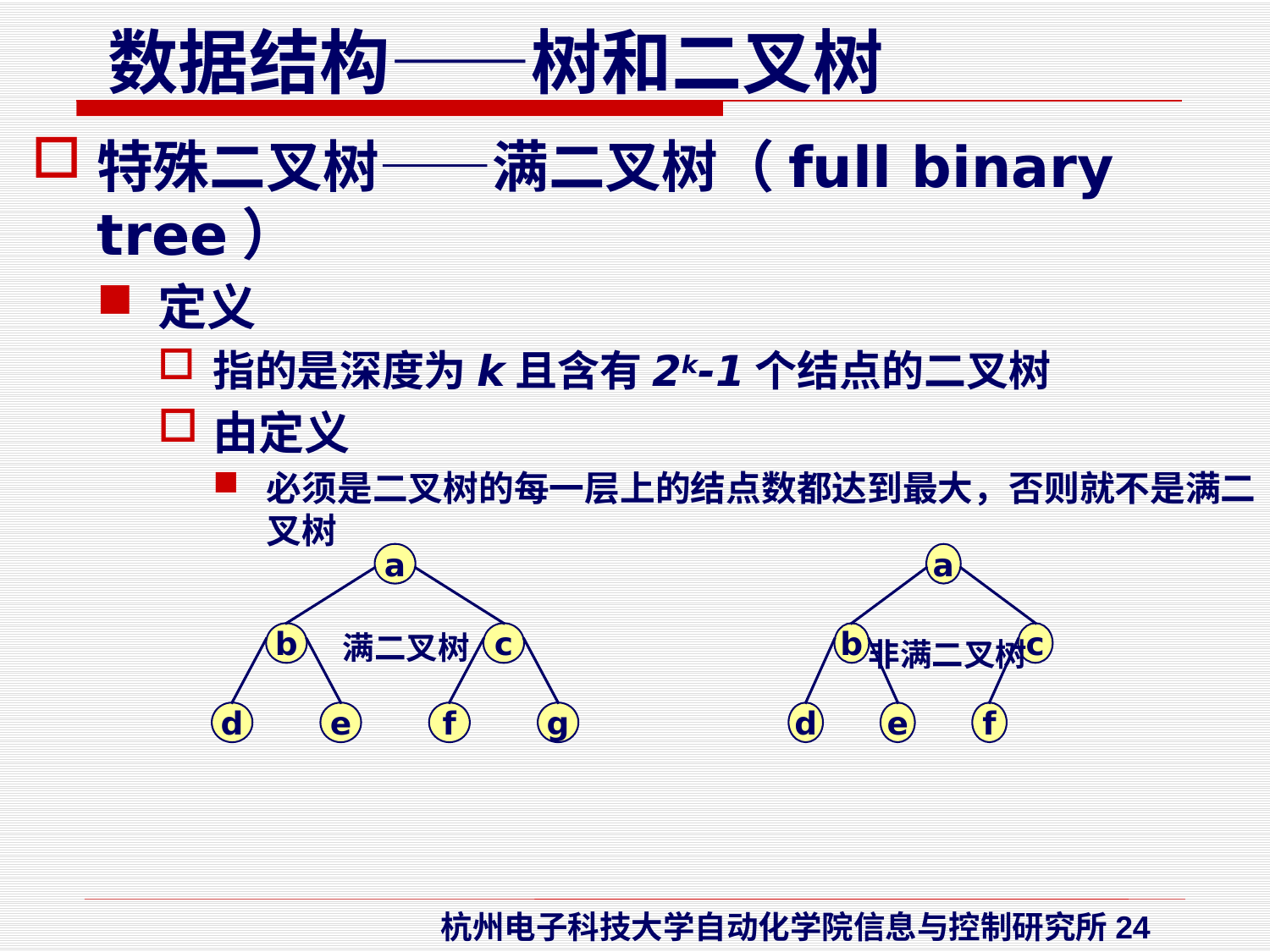

特殊二叉树——满二叉树（full binary tree）
定义
指的是深度为k且含有2k-1个结点的二叉树
由定义
必须是二叉树的每一层上的结点数都达到最大，否则就不是满二叉树
a

b
c

d
e
f
g
满二叉树
a

b
c
非满二叉树

d
e
f